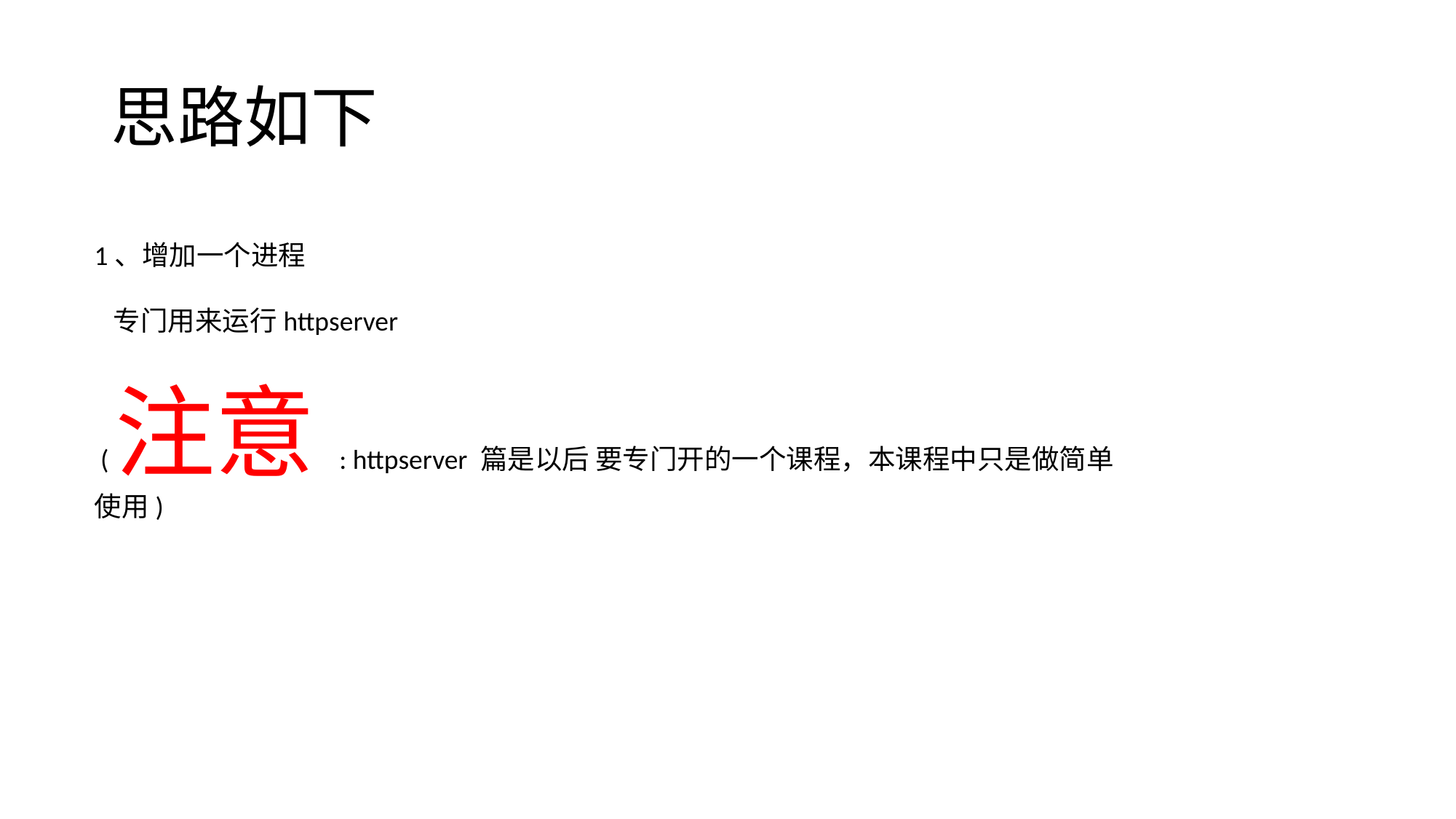

# 思路如下

1、增加一个进程

  专门用来运行httpserver

 (注意: httpserver 篇是以后 要专门开的一个课程，本课程中只是做简单使用)